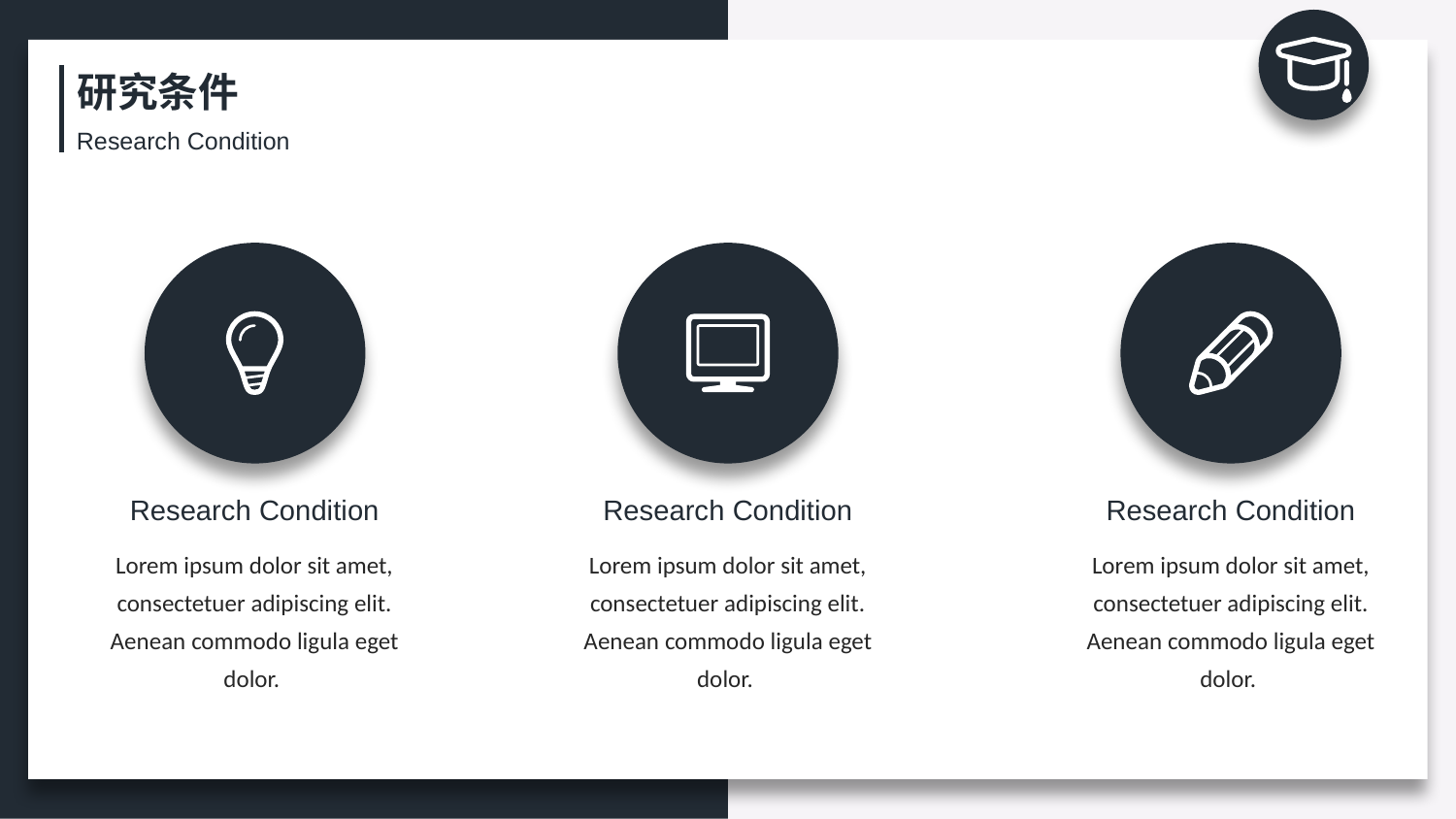

研究条件
Research Condition

Research Condition
Research Condition
Research Condition
Lorem ipsum dolor sit amet, consectetuer adipiscing elit. Aenean commodo ligula eget dolor.
Lorem ipsum dolor sit amet, consectetuer adipiscing elit. Aenean commodo ligula eget dolor.
Lorem ipsum dolor sit amet, consectetuer adipiscing elit. Aenean commodo ligula eget dolor.